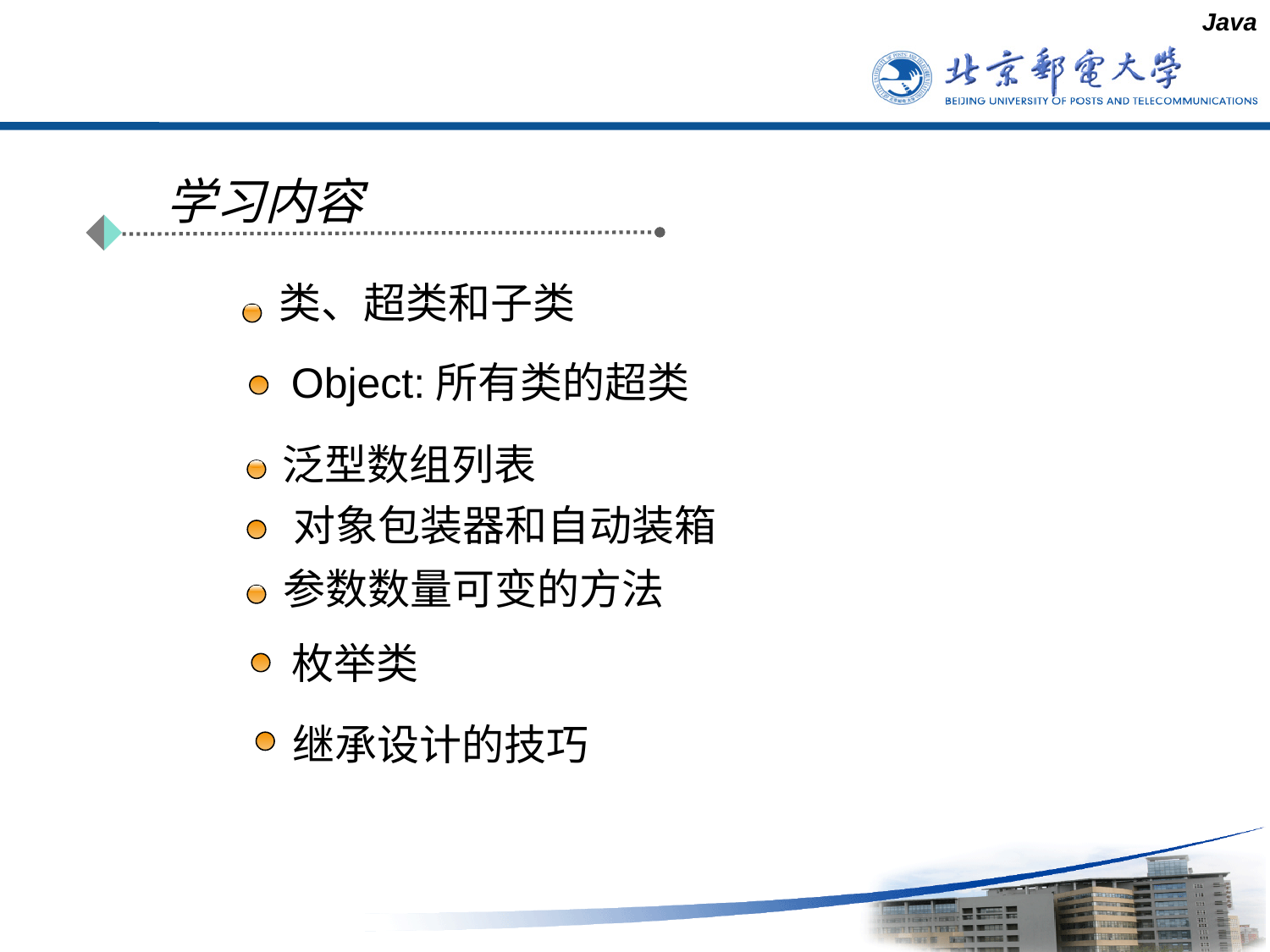

Java
#

学习内容

类、超类和子类

Object:所有类的超类

泛型数组列表

对象包装器和自动装箱

参数数量可变的方法

枚举类

继承设计的技巧